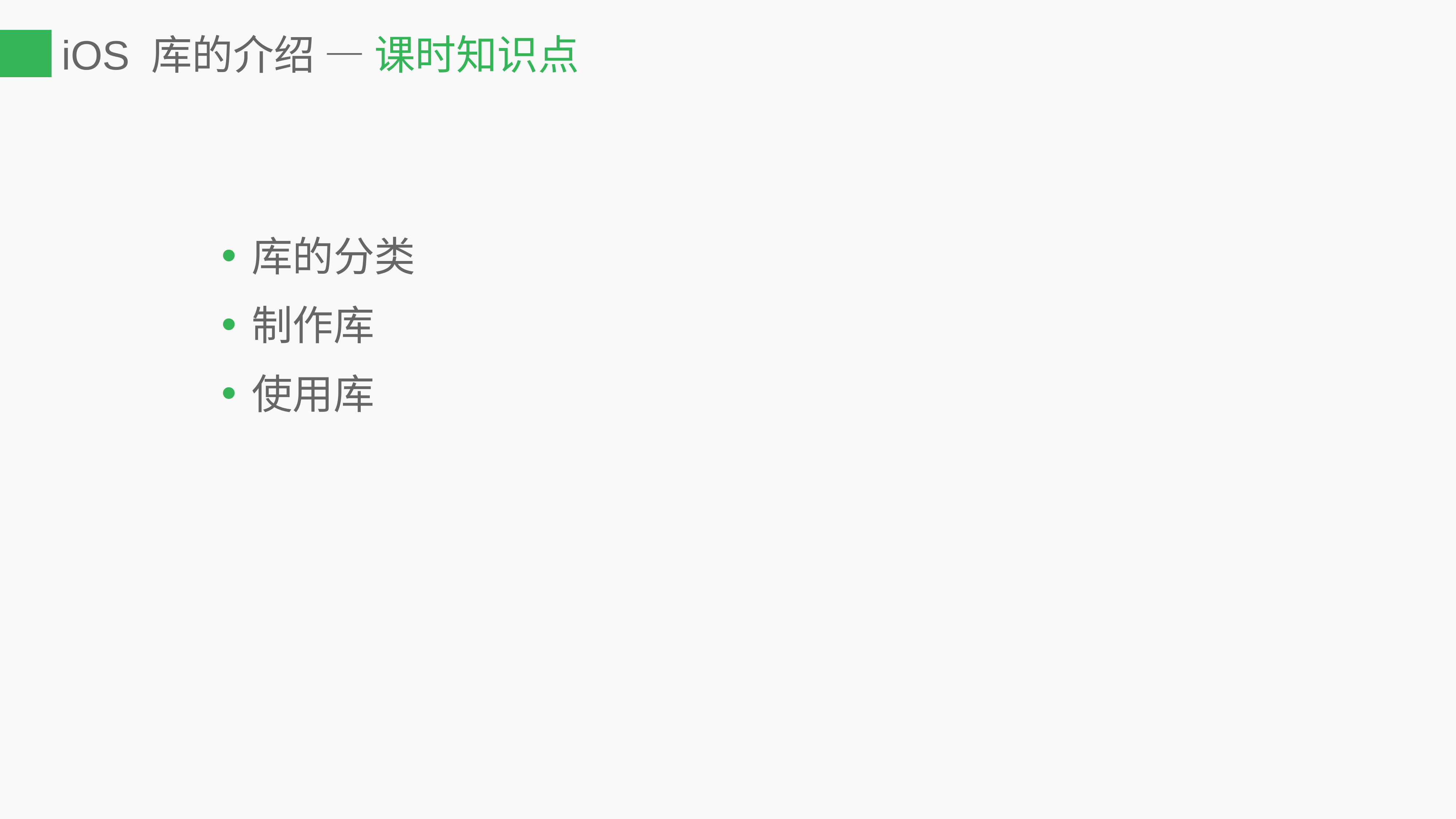

# iOS 库的介绍 — 课时知识点
库的分类
制作库
使用库